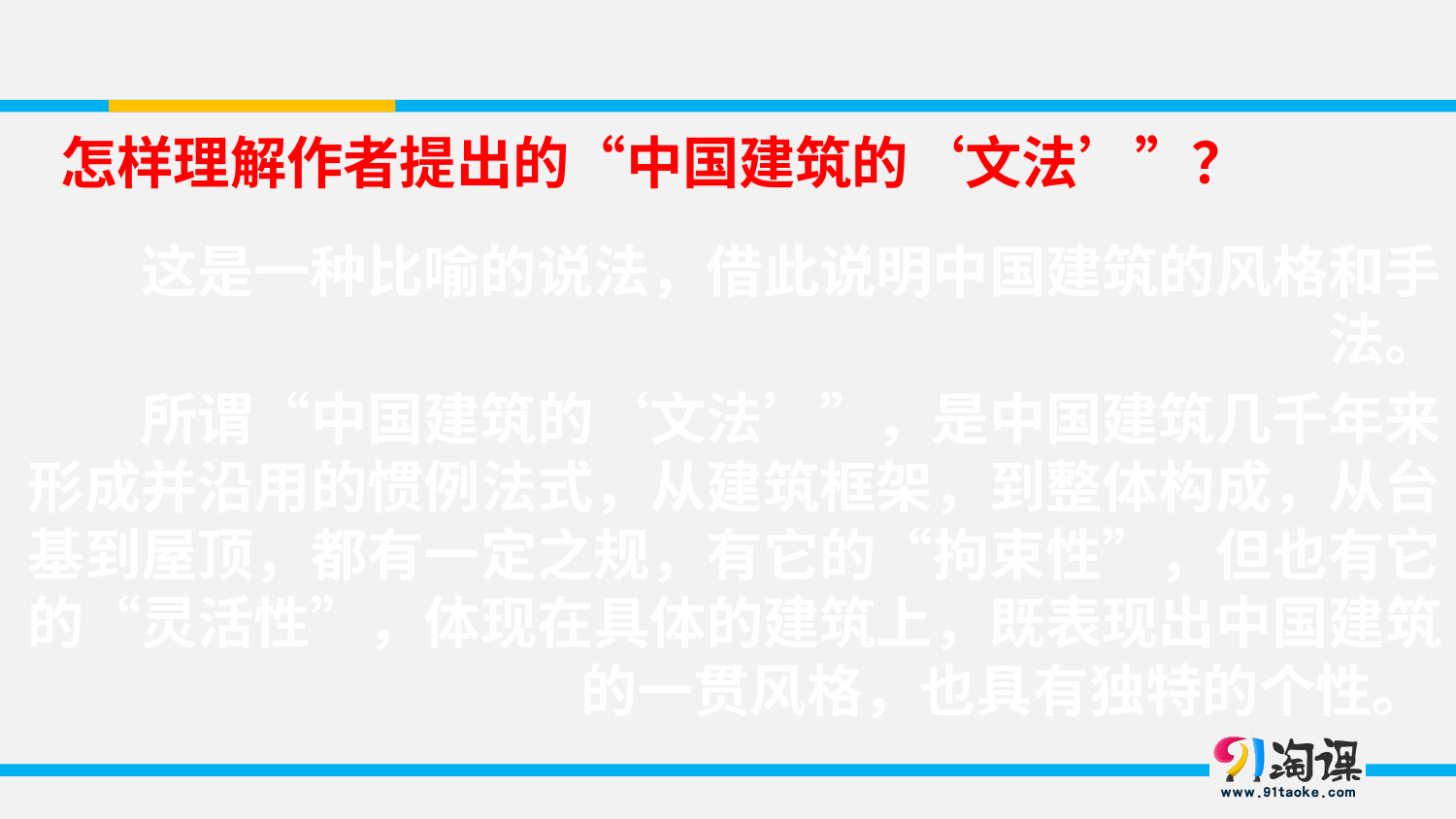

怎样理解作者提出的“中国建筑的‘文法’”？
　  这是一种比喻的说法，借此说明中国建筑的风格和手法。
　  所谓“中国建筑的‘文法’”，是中国建筑几千年来形成并沿用的惯例法式，从建筑框架，到整体构成，从台基到屋顶，都有一定之规，有它的“拘束性”，但也有它的“灵活性”，体现在具体的建筑上，既表现出中国建筑的一贯风格，也具有独特的个性。